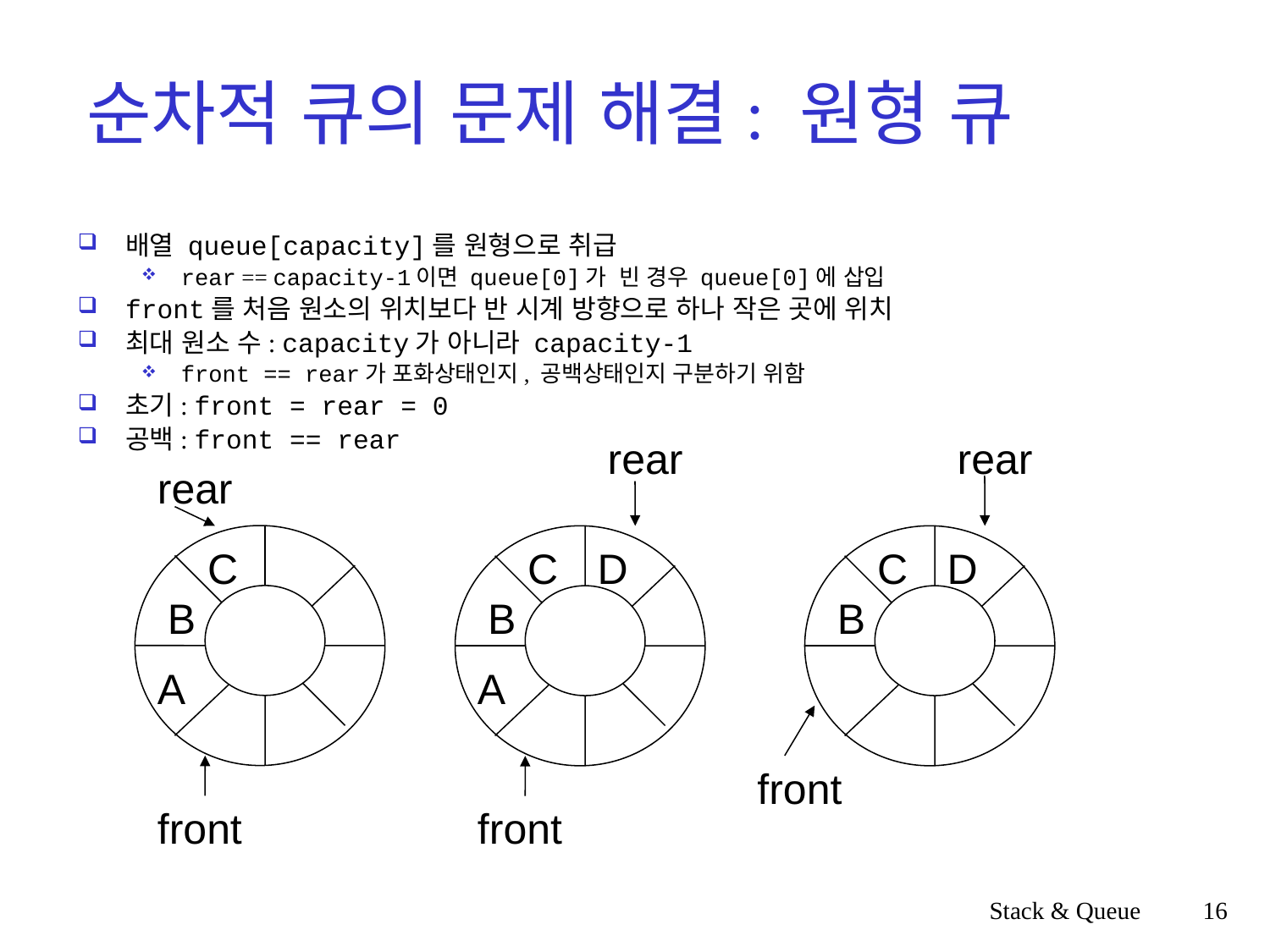

# 순차적 큐의 문제 해결: 원형 큐
배열 queue[capacity]를 원형으로 취급
rear == capacity-1이면 queue[0]가  빈 경우 queue[0]에 삽입
front를 처음 원소의 위치보다 반 시계 방향으로 하나 작은 곳에 위치
최대 원소 수: capacity가 아니라 capacity-1
front == rear가 포화상태인지, 공백상태인지 구분하기 위함
초기: front = rear = 0
공백: front == rear
rear
rear
rear

C
C
D
C
D

B

B
B

A
A

front

front
front
Stack & Queue
16